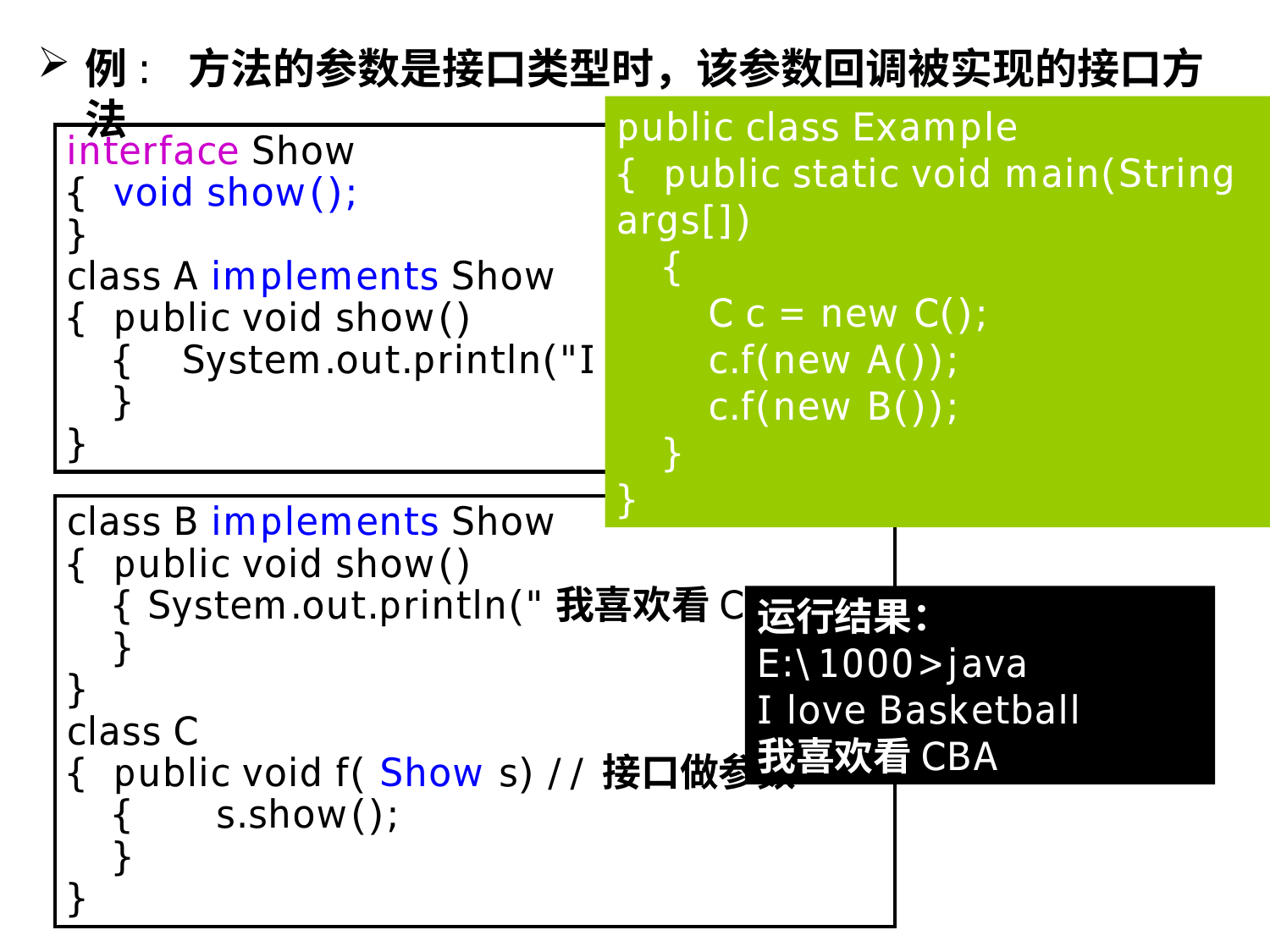

例:  方法的参数是接口类型时，该参数回调被实现的接口方法
public class Example
{  public static void main(String args[])
    {
        C c = new C();
        c.f(new A());
        c.f(new B());
    }
}
interface Show
{  void show();
}
class A implements Show
{  public void show()
    {    System.out.println("I love Basketball");
    }
}
class B implements Show
{  public void show()
    { System.out.println("我喜欢看CBA");
    }
}
class C
{  public void f( Show s) //接口做参数
    {       s.show();
    }
}
运行结果：
E:\1000>java
I love Basketball
我喜欢看CBA